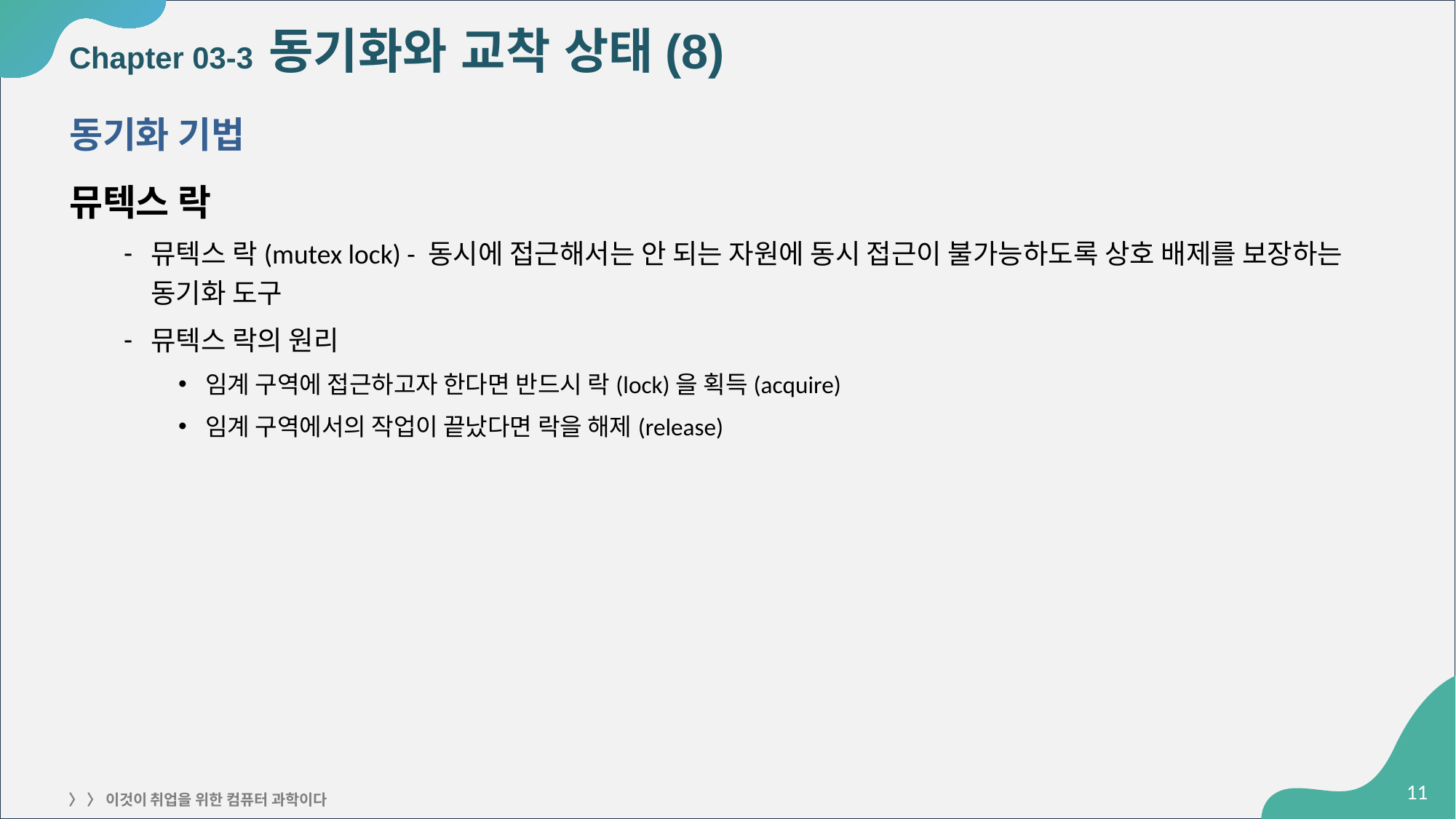

# Chapter 03-3 동기화와 교착 상태(8)
동기화 기법
뮤텍스 락
뮤텍스 락(mutex lock) - 동시에 접근해서는 안 되는 자원에 동시 접근이 불가능하도록 상호 배제를 보장하는 동기화 도구
뮤텍스 락의 원리
임계 구역에 접근하고자 한다면 반드시 락(lock)을 획득(acquire)
임계 구역에서의 작업이 끝났다면 락을 해제(release)
11
〉 〉 이것이 취업을 위한 컴퓨터 과학이다